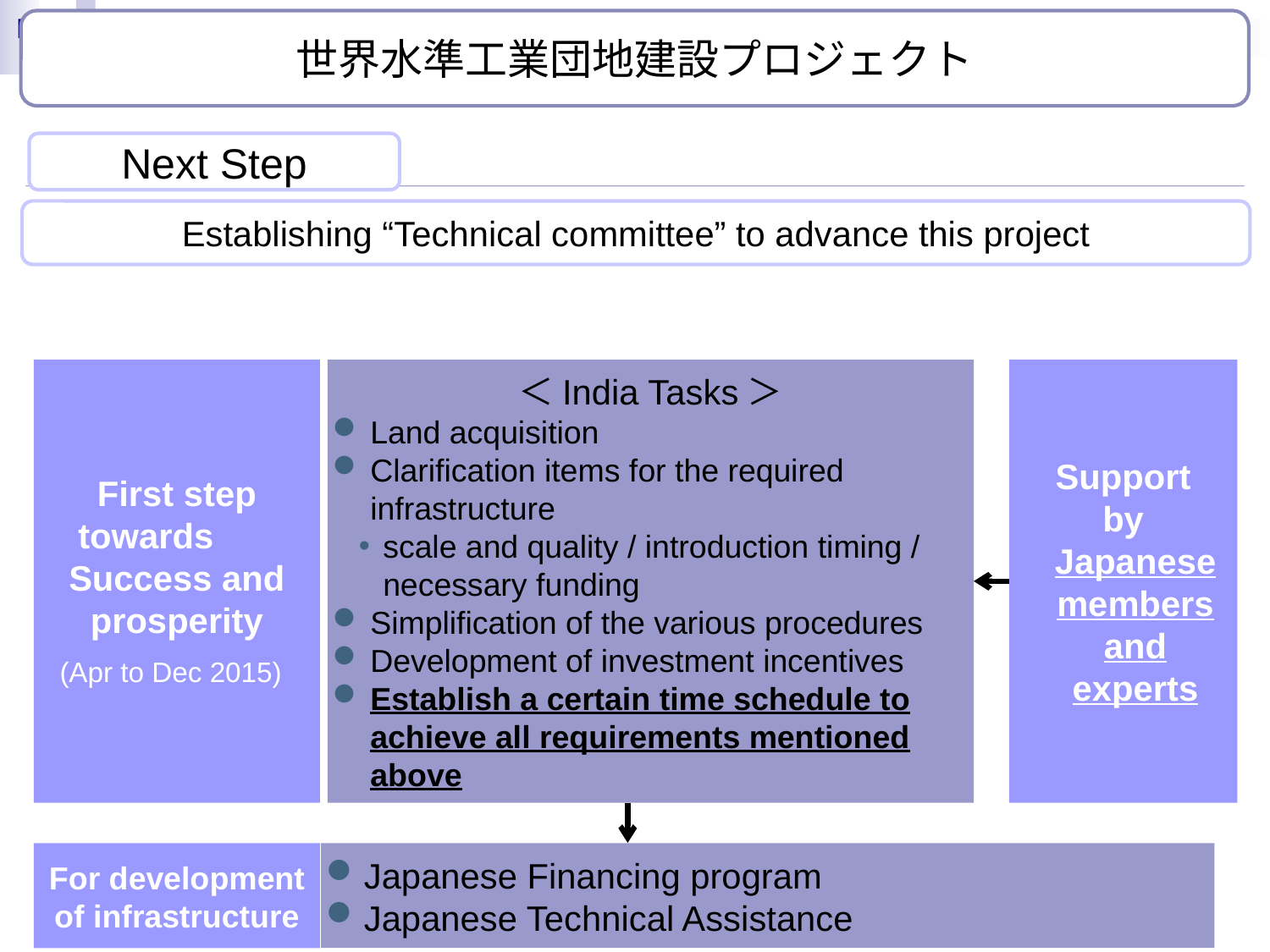

世界水準工業団地建設プロジェクト
Next Step
Establishing “Technical committee” to advance this project

First step towards 　Success and prosperity
(Apr to Dec 2015)
＜India Tasks＞
Land acquisition
Clarification items for the required infrastructure
scale and quality / introduction timing / necessary funding
Simplification of the various procedures
Development of investment incentives
Establish a certain time schedule to achieve all requirements mentioned above
Support
by Japanese members and experts
Japanese Financing program
Japanese Technical Assistance
For development of infrastructure